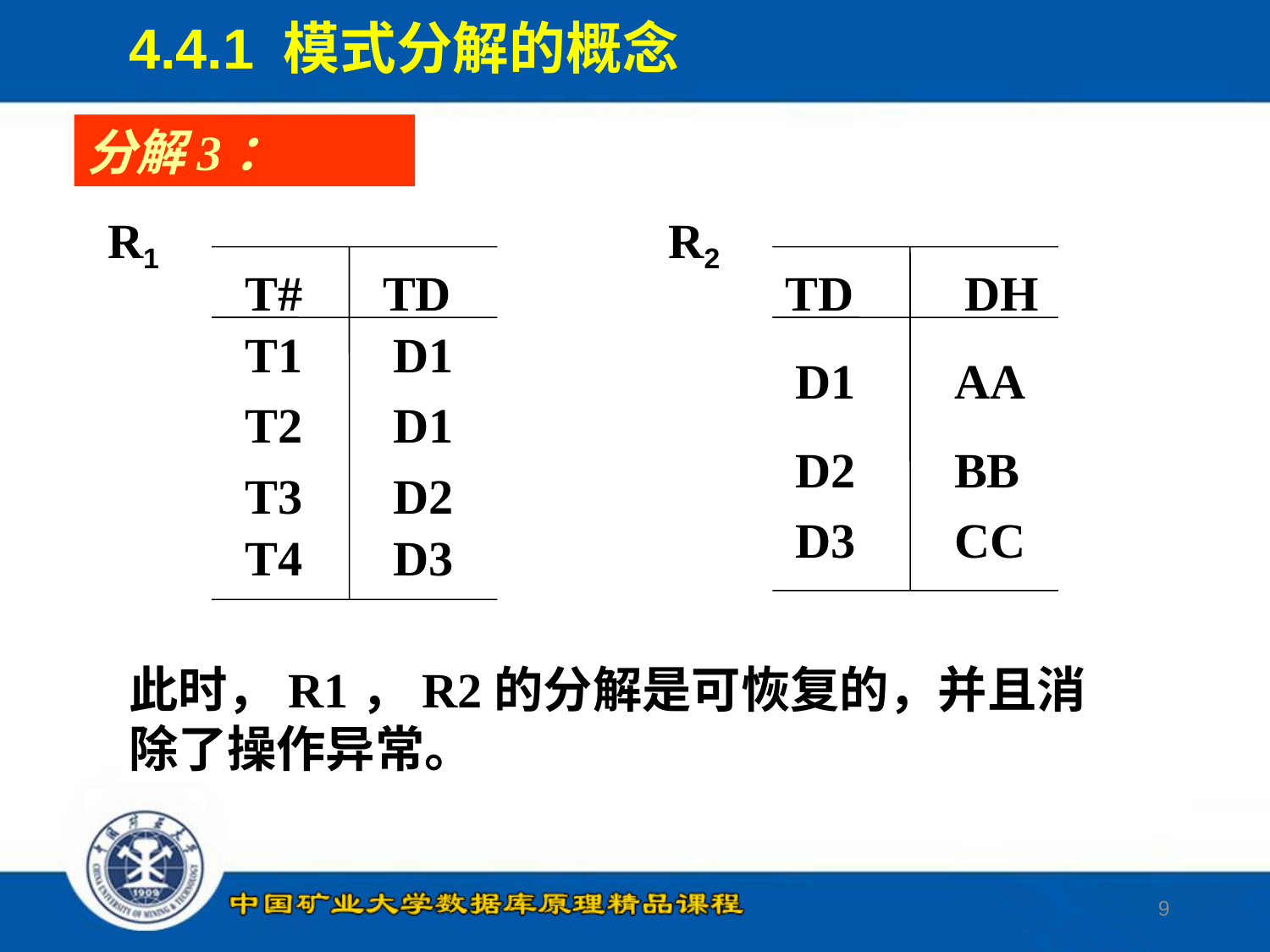

4.4.1 模式分解的概念
分解3：
R1
R2

T#
TD
TD
DH

T1
D1

D1
AA
T2
D1
D2
BB
T3
D2
D3
CC
T4
D3

此时，R1，R2的分解是可恢复的，并且消除了操作异常。
9